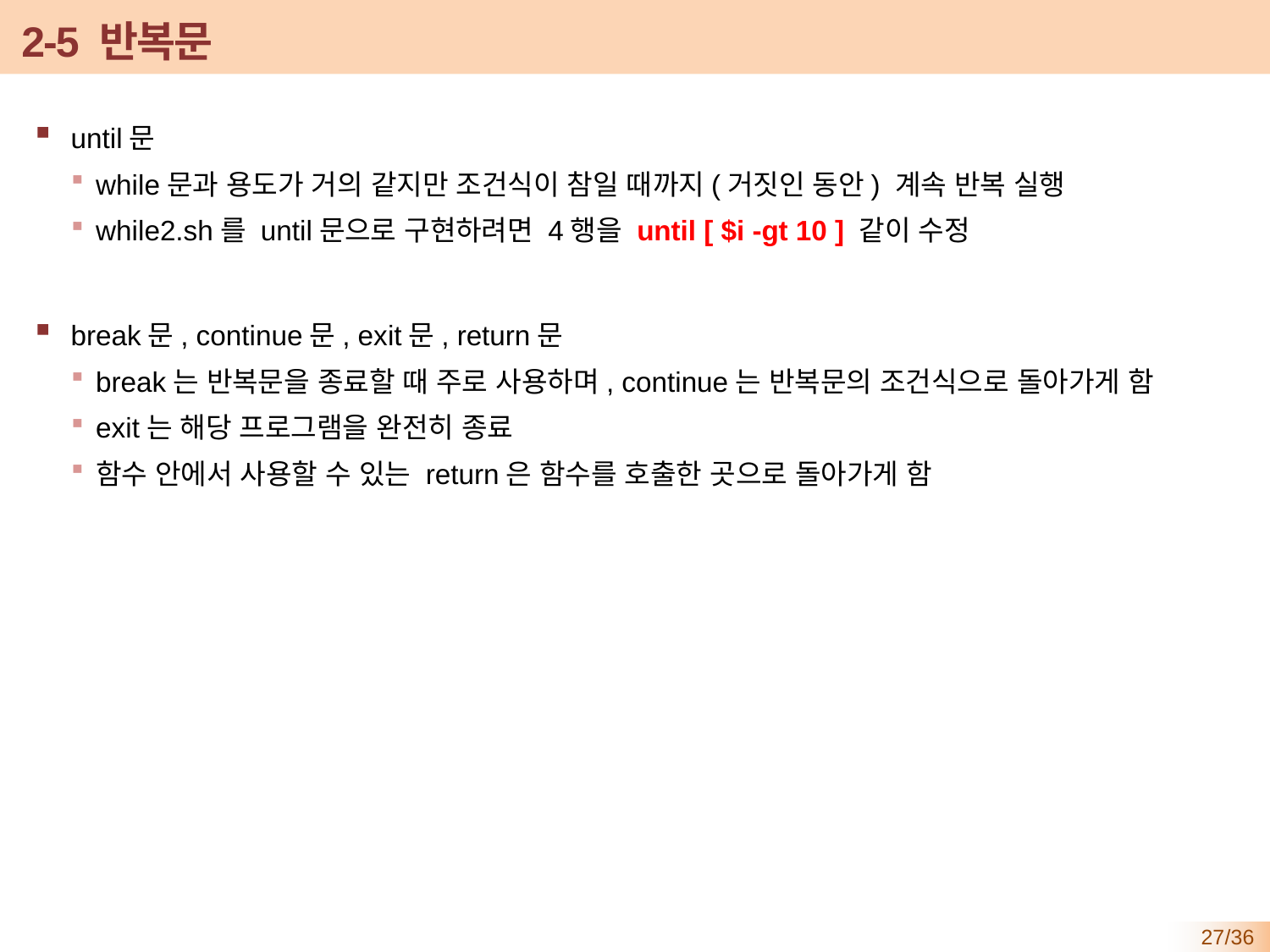

# 2-5 반복문
until문
while문과 용도가 거의 같지만 조건식이 참일 때까지(거짓인 동안) 계속 반복 실행
while2.sh를 until문으로 구현하려면 4행을 until [ $i -gt 10 ] 같이 수정

break문, continue문, exit문, return문
break는 반복문을 종료할 때 주로 사용하며, continue는 반복문의 조건식으로 돌아가게 함
exit는 해당 프로그램을 완전히 종료
함수 안에서 사용할 수 있는 return은 함수를 호출한 곳으로 돌아가게 함